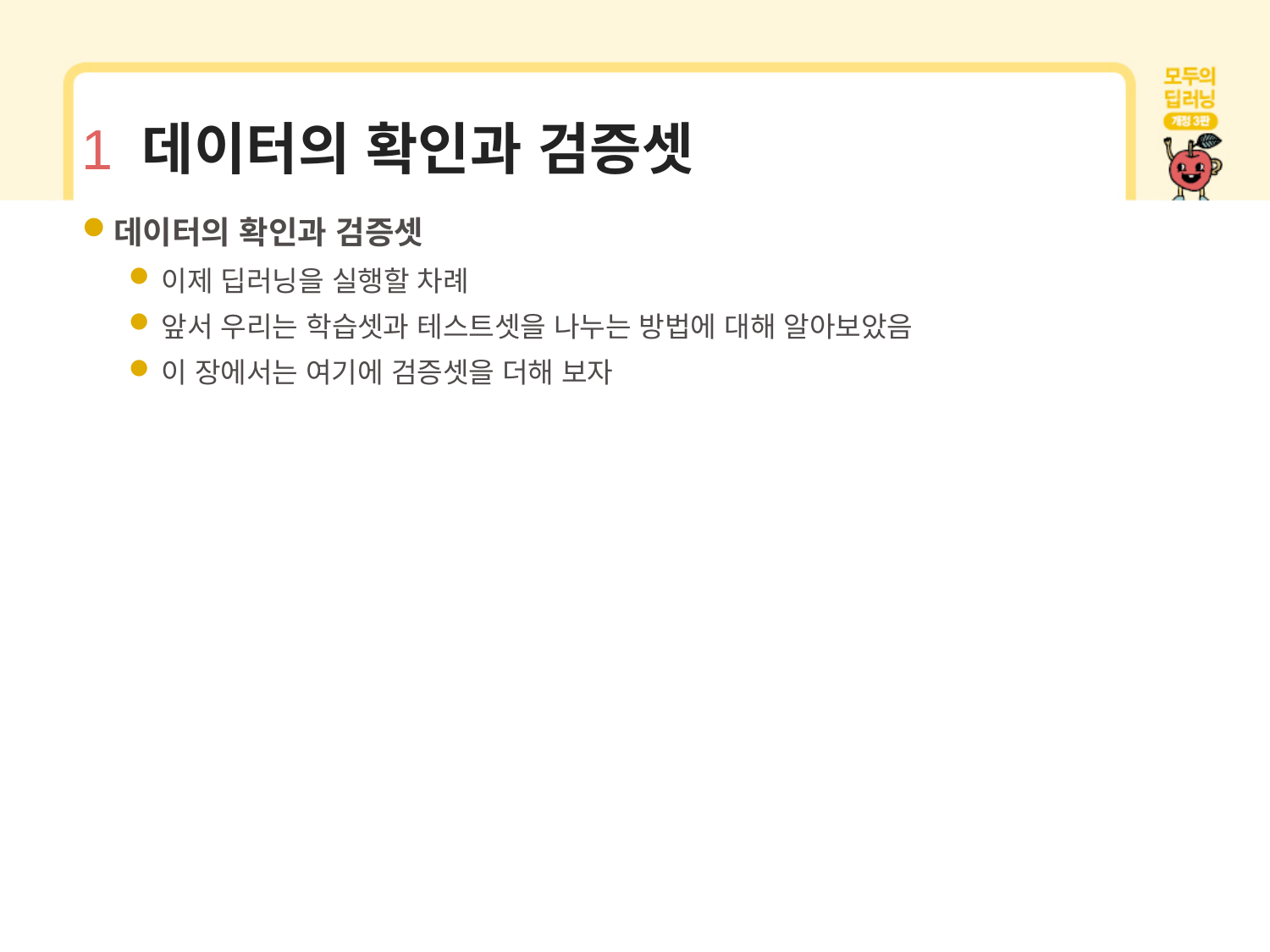

# 1 데이터의 확인과 검증셋
데이터의 확인과 검증셋
이제 딥러닝을 실행할 차례
앞서 우리는 학습셋과 테스트셋을 나누는 방법에 대해 알아보았음
이 장에서는 여기에 검증셋을 더해 보자